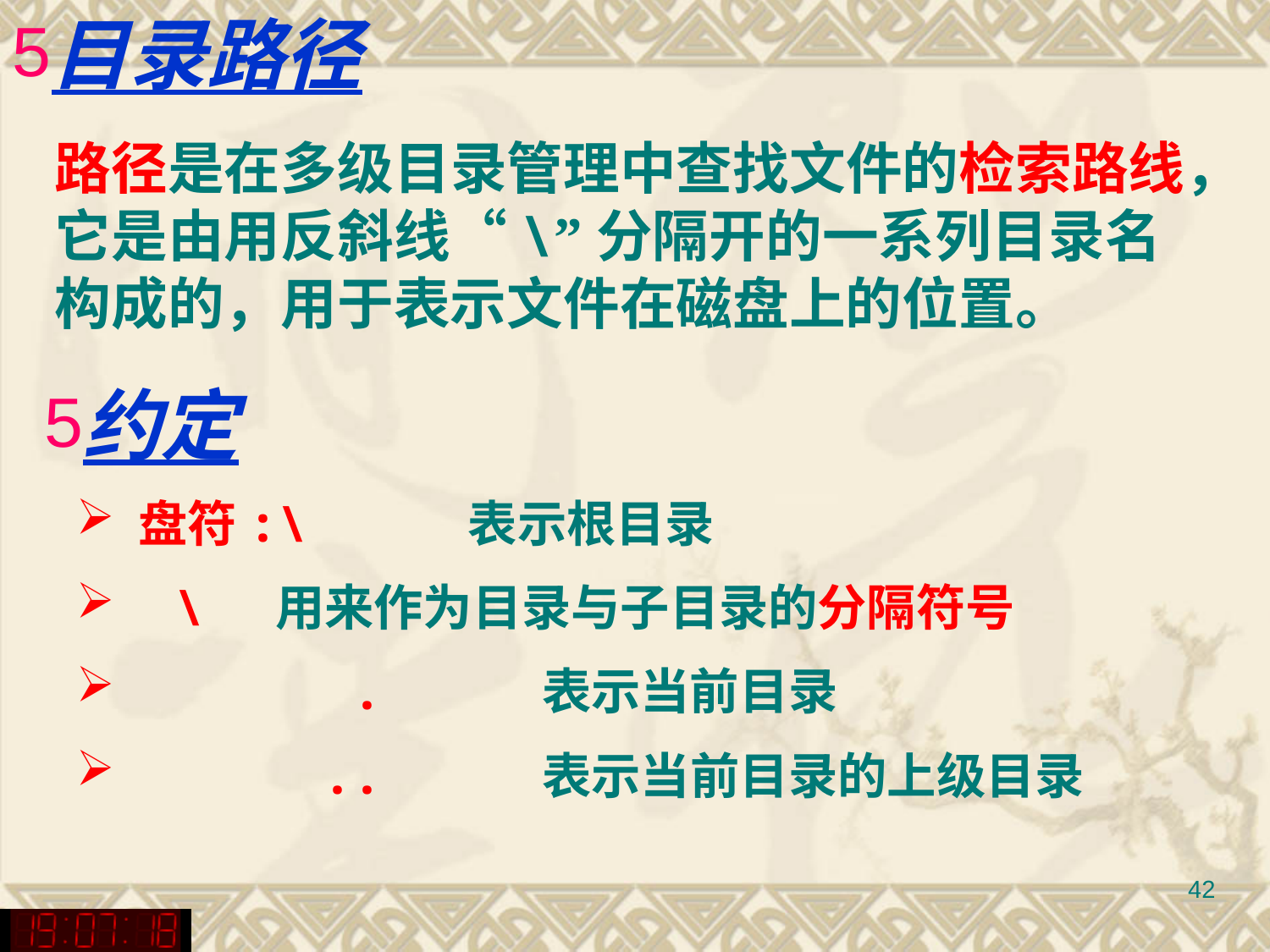

目录路径
路径是在多级目录管理中查找文件的检索路线，它是由用反斜线“\”分隔开的一系列目录名构成的，用于表示文件在磁盘上的位置。
约定
 盘符:\     表示根目录
  \  用来作为目录与子目录的分隔符号
        .     表示当前目录
       ..     表示当前目录的上级目录
42